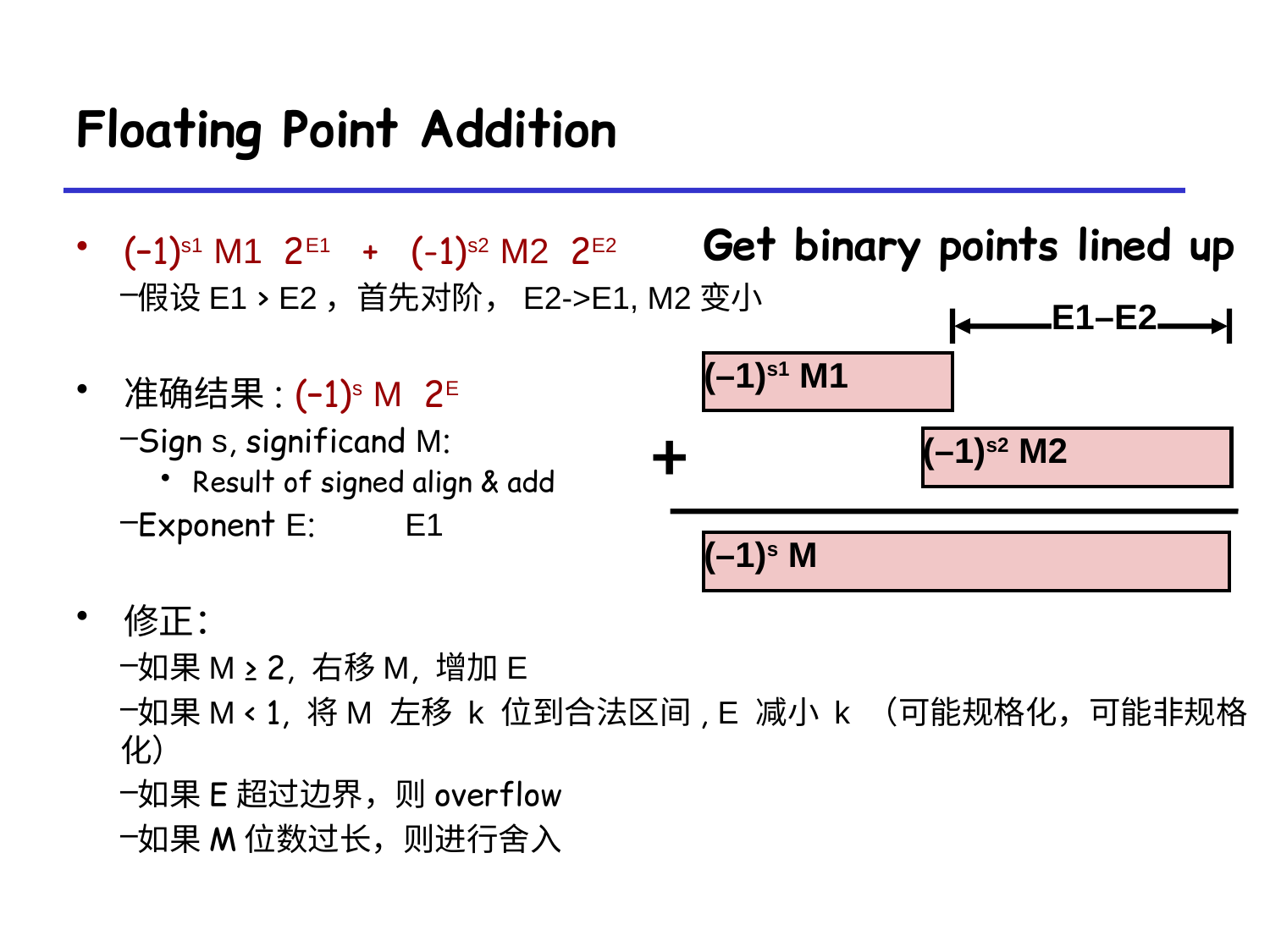

# Floating Point Addition
Get binary points lined up
(–1)s1 M1  2E1   +   (-1)s2 M2  2E2
假设E1 > E2，首先对阶，E2->E1, M2变小

准确结果: (–1)s M  2E
Sign s, significand M:
Result of signed align & add
Exponent E: 	E1

修正：
如果M ≥ 2, 右移M, 增加E
如果M < 1, 将M 左移 k 位到合法区间, E 减小 k （可能规格化，可能非规格化）
如果E超过边界，则overflow
如果M位数过长，则进行舍入
E1–E2

(–1)s1 M1
+
(–1)s2 M2

(–1)s M